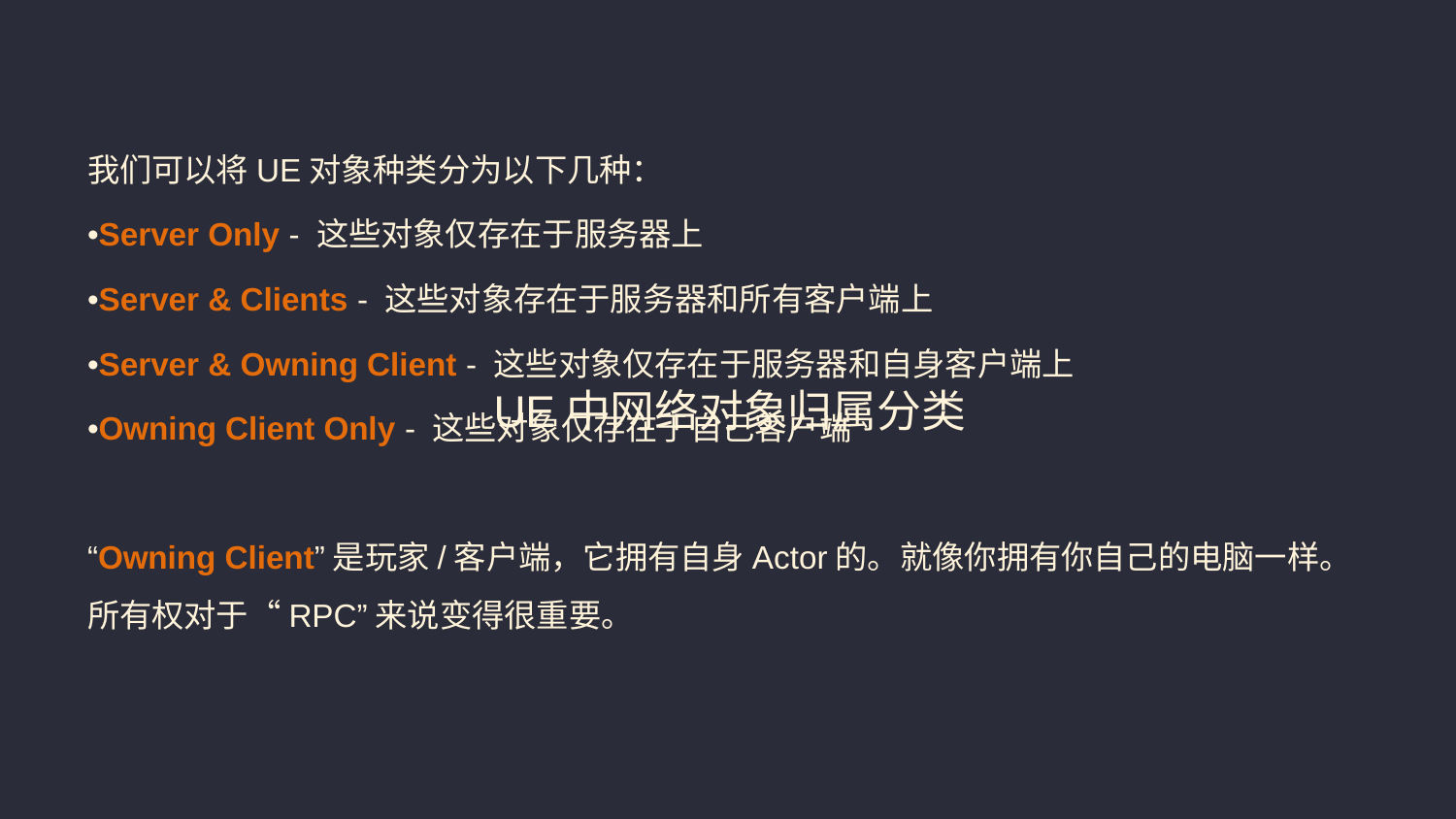

我们可以将UE对象种类分为以下几种：
•Server Only - 这些对象仅存在于服务器上
•Server & Clients - 这些对象存在于服务器和所有客户端上
•Server & Owning Client - 这些对象仅存在于服务器和自身客户端上
•Owning Client Only - 这些对象仅存在于自己客户端

“Owning Client”是玩家/客户端，它拥有自身Actor的。就像你拥有你自己的电脑一样。所有权对于“RPC”来说变得很重要。
# UE中网络对象归属分类